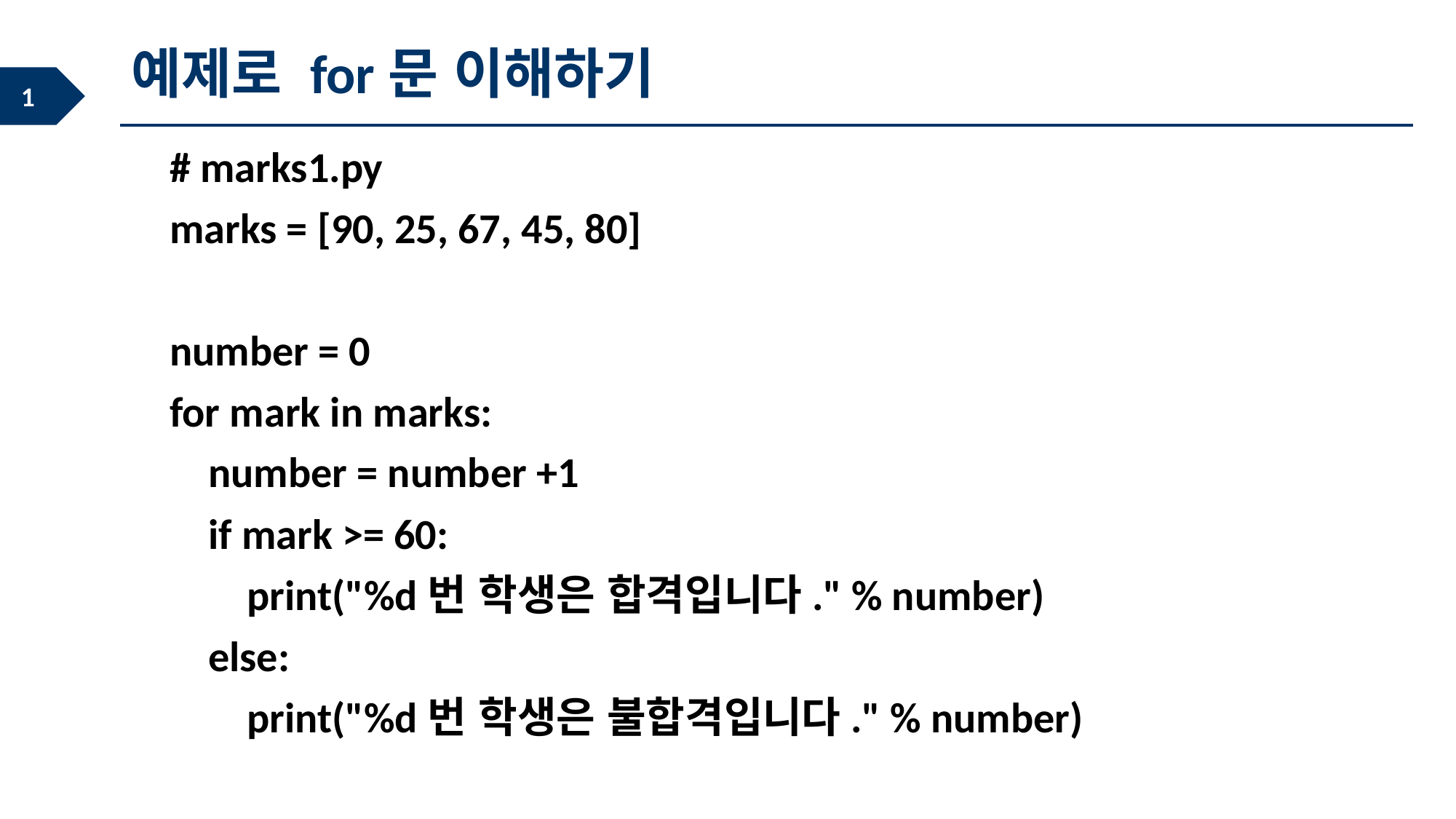

예제로 for문 이해하기
# marks1.py
marks = [90, 25, 67, 45, 80]

number = 0
for mark in marks:
    number = number +1
    if mark >= 60:
        print("%d번 학생은 합격입니다." % number)
    else:
        print("%d번 학생은 불합격입니다." % number)